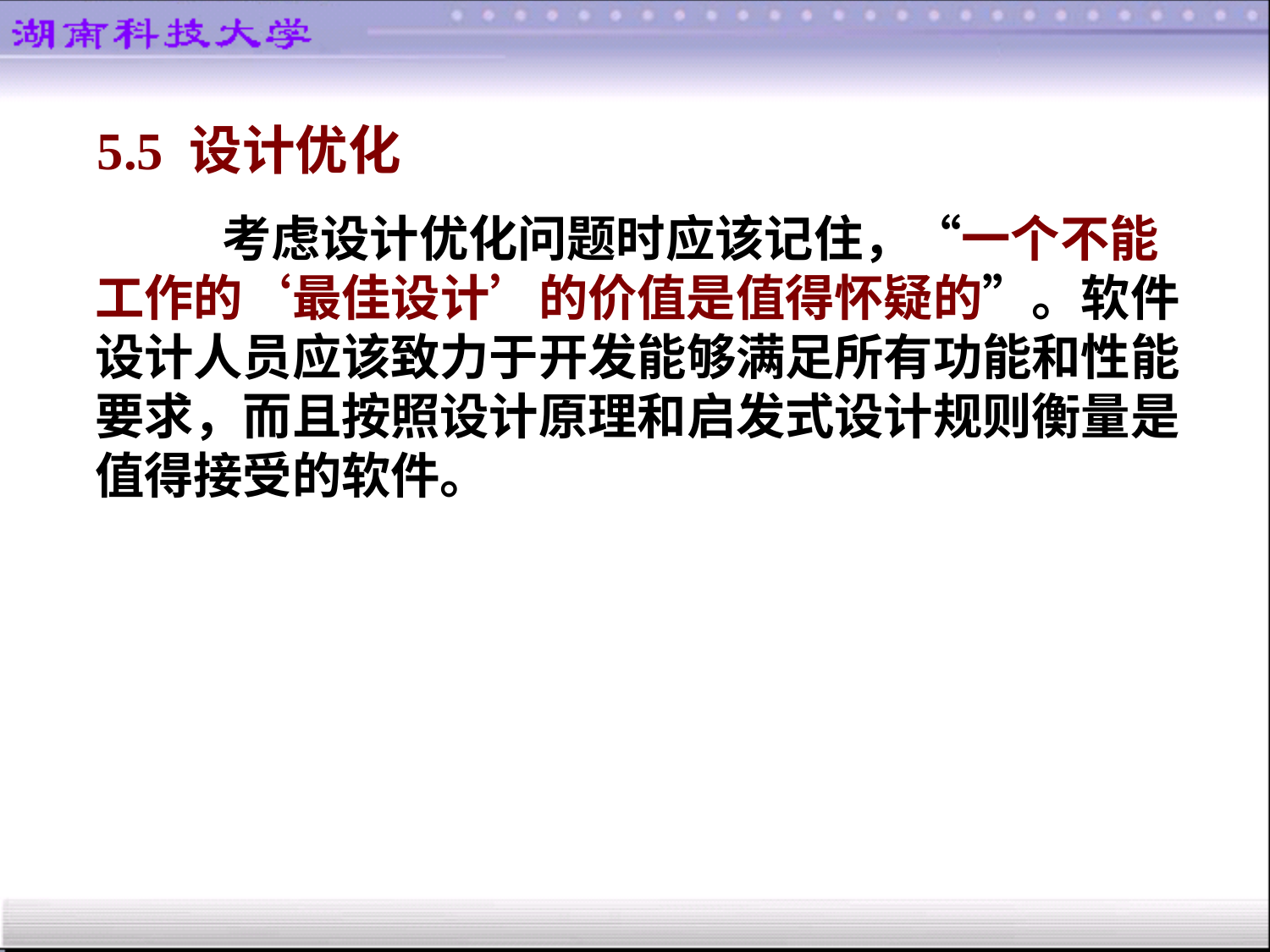

5.5 设计优化
		考虑设计优化问题时应该记住，“一个不能工作的‘最佳设计’的价值是值得怀疑的”。软件设计人员应该致力于开发能够满足所有功能和性能要求，而且按照设计原理和启发式设计规则衡量是值得接受的软件。